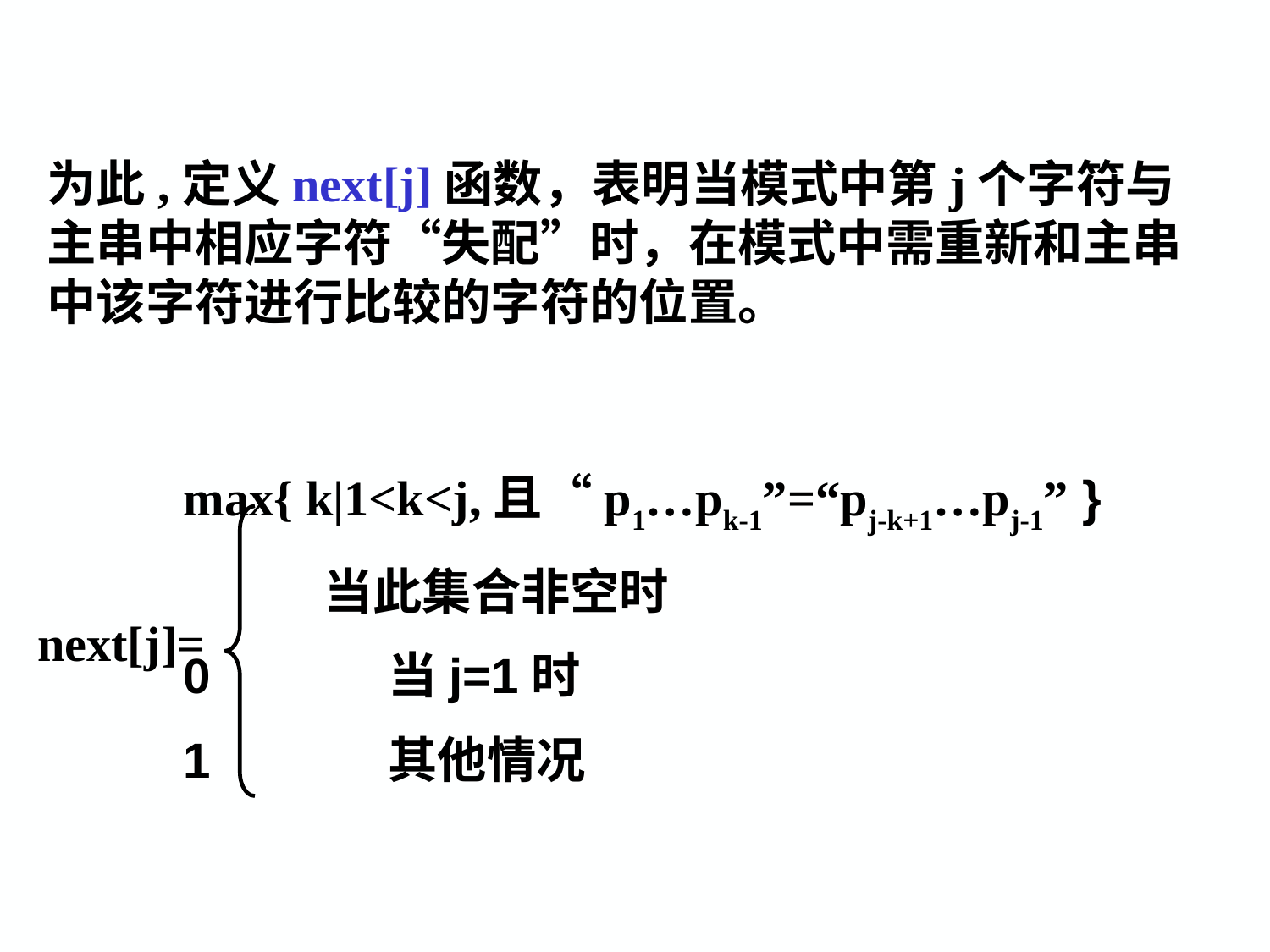

为此,定义next[j]函数，表明当模式中第j个字符与主串中相应字符“失配”时，在模式中需重新和主串中该字符进行比较的字符的位置。

       max{ k|1<k<j,且“p1…pk-1”=“pj-k+1…pj-1” }
                    当此集合非空时
       0            当j=1时
       1            其他情况

next[j]=